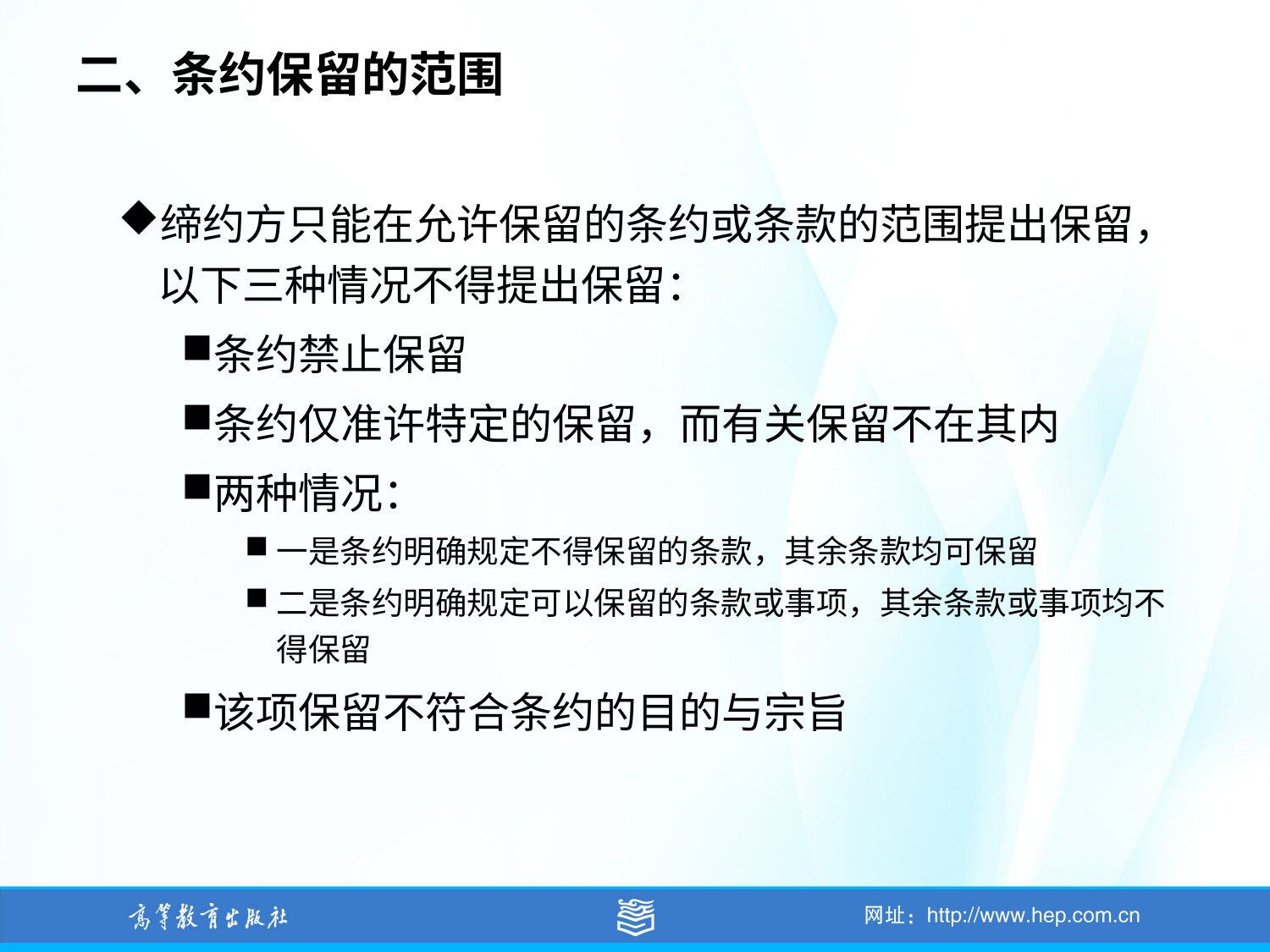

# 二、条约保留的范围

缔约方只能在允许保留的条约或条款的范围提出保留，以下三种情况不得提出保留：
条约禁止保留
条约仅准许特定的保留，而有关保留不在其内
两种情况：
一是条约明确规定不得保留的条款，其余条款均可保留
二是条约明确规定可以保留的条款或事项，其余条款或事项均不得保留
该项保留不符合条约的目的与宗旨